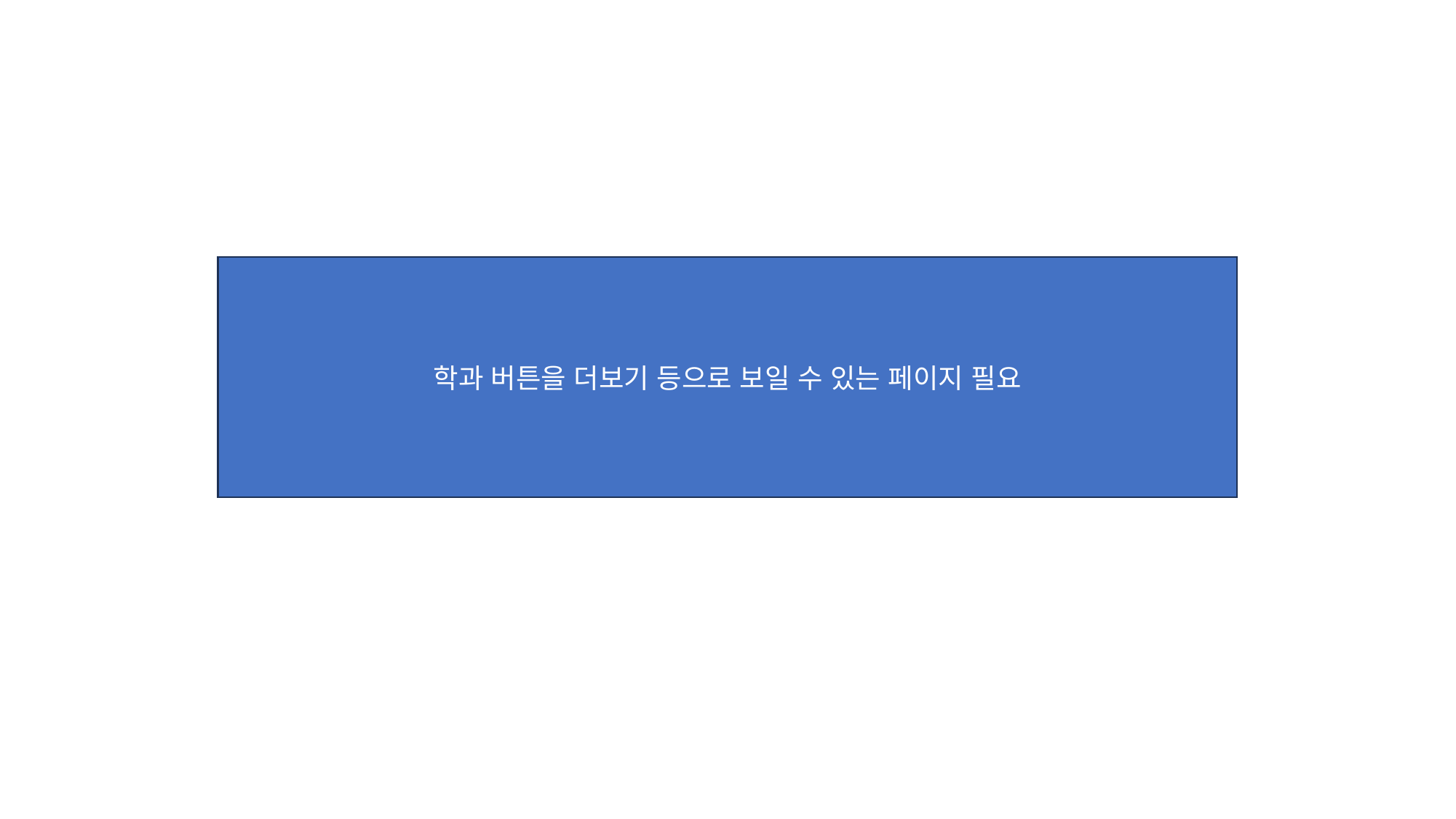

학과 버튼을 더보기 등으로 보일 수 있는 페이지 필요